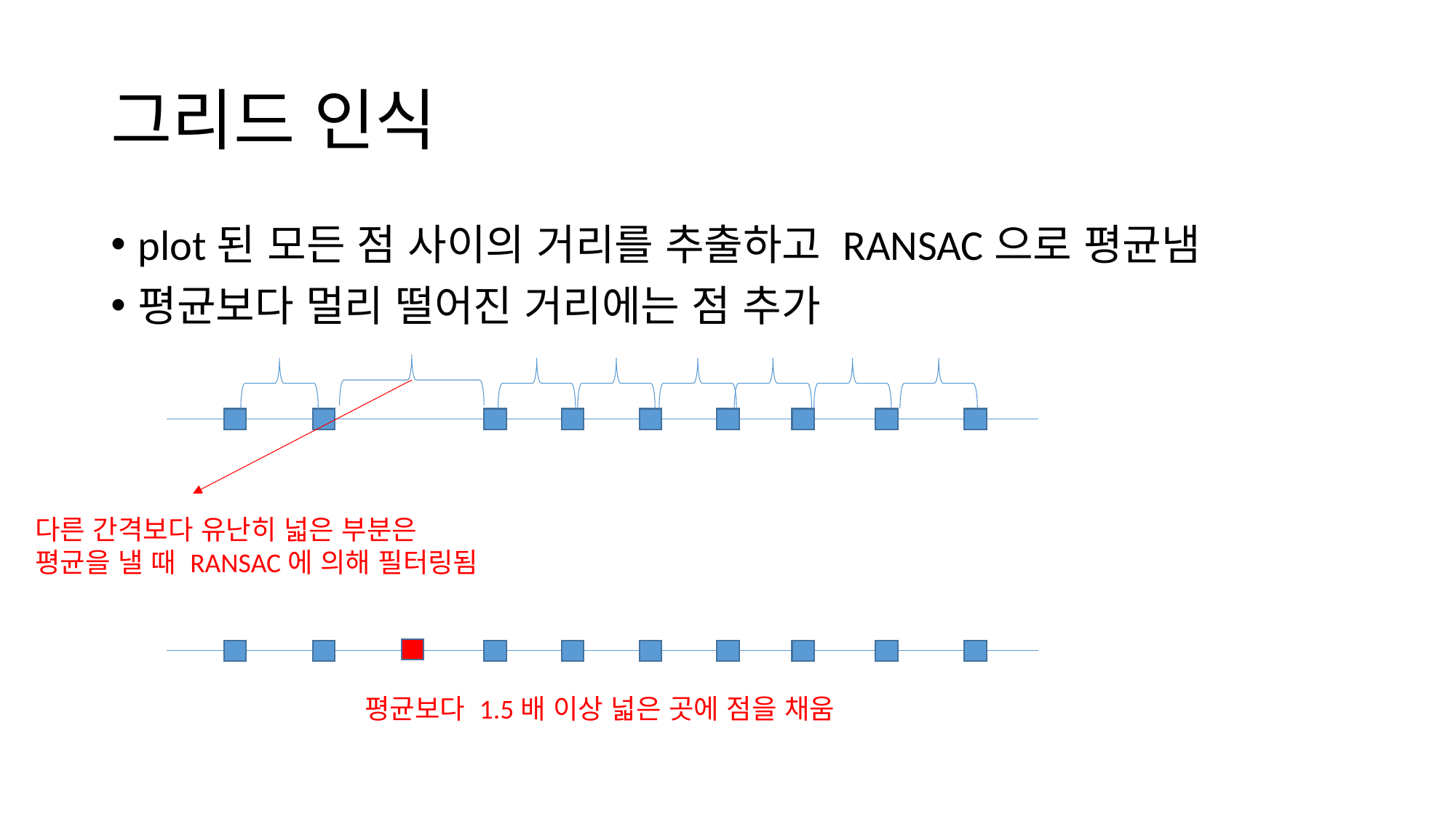

# 그리드 인식
plot된 모든 점 사이의 거리를 추출하고 RANSAC으로 평균냄
평균보다 멀리 떨어진 거리에는 점 추가

다른 간격보다 유난히 넓은 부분은
평균을 낼 때 RANSAC에 의해 필터링됨

평균보다 1.5배 이상 넓은 곳에 점을 채움